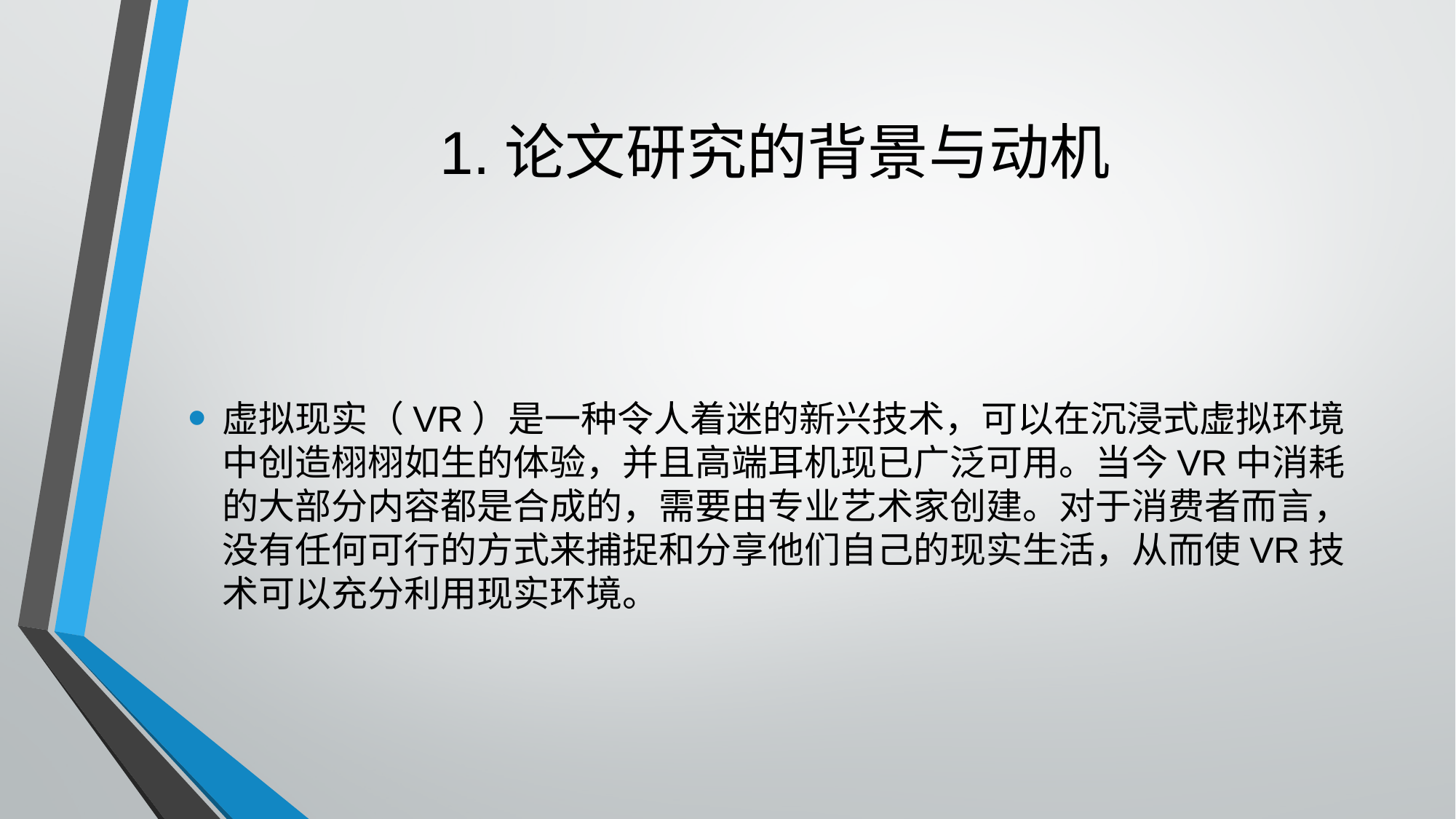

# 1.论文研究的背景与动机
虚拟现实（VR）是一种令人着迷的新兴技术，可以在沉浸式虚拟环境中创造栩栩如生的体验，并且高端耳机现已广泛可用。当今VR中消耗的大部分内容都是合成的，需要由专业艺术家创建。对于消费者而言，没有任何可行的方式来捕捉和分享他们自己的现实生活，从而使VR技术可以充分利用现实环境。